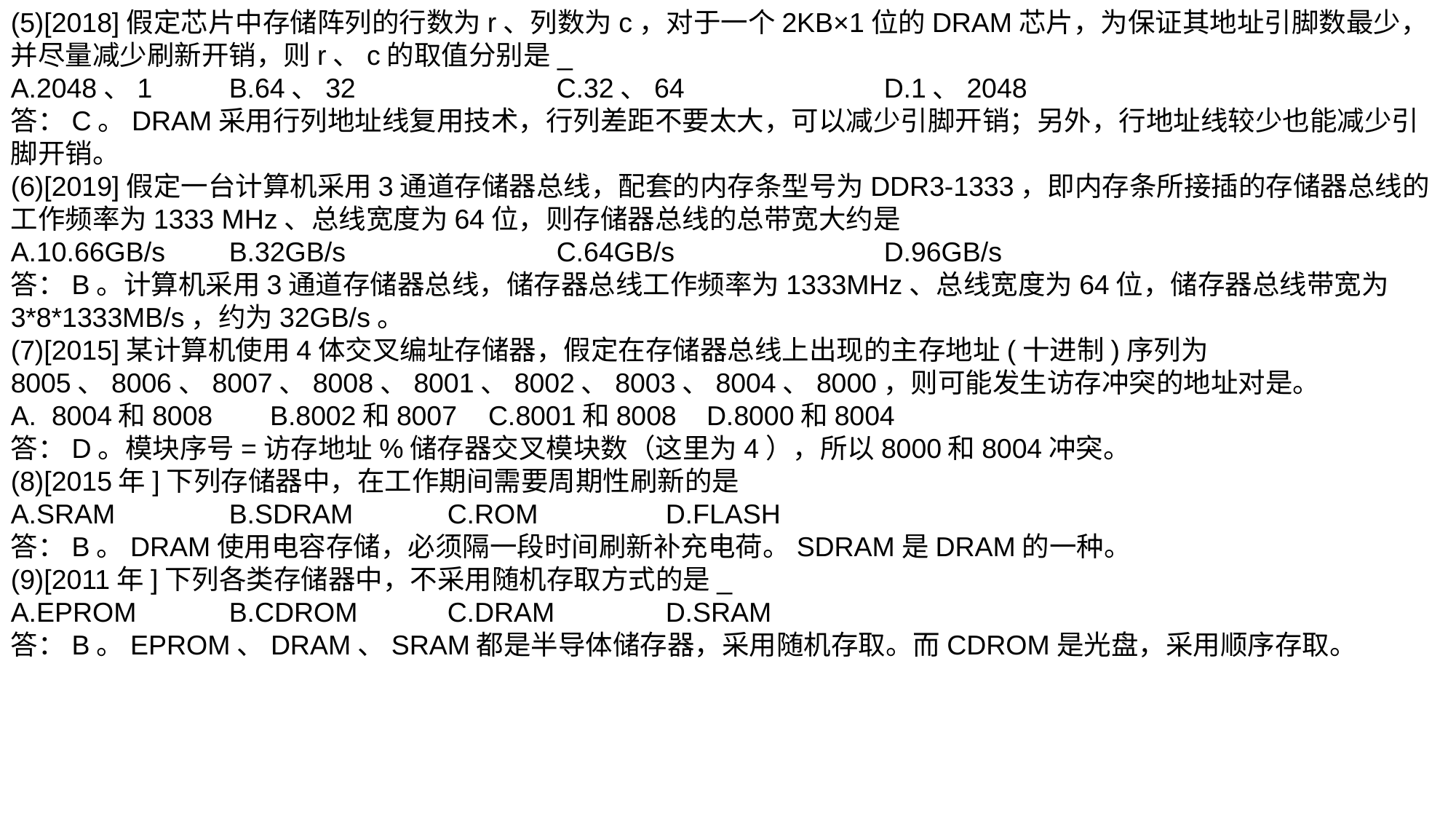

(5)[2018]假定芯片中存储阵列的行数为r、列数为c，对于一个2KB×1位的DRAM芯片，为保证其地址引脚数最少，并尽量减少刷新开销，则r、c的取值分别是_
A.2048、1	B.64、32		C.32、64		D.1、2048
答：C。DRAM采用行列地址线复用技术，行列差距不要太大，可以减少引脚开销；另外，行地址线较少也能减少引脚开销。
(6)[2019]假定一台计算机采用3通道存储器总线，配套的内存条型号为DDR3-1333，即内存条所接插的存储器总线的工作频率为1333 MHz、总线宽度为64位，则存储器总线的总带宽大约是
A.10.66GB/s	B.32GB/s		C.64GB/s		D.96GB/s
答：B。计算机采用3通道存储器总线，储存器总线工作频率为1333MHz、总线宽度为64位，储存器总线带宽为3*8*1333MB/s，约为32GB/s。
(7)[2015]某计算机使用4体交叉编址存储器，假定在存储器总线上出现的主存地址(十进制)序列为8005、8006、8007、8008、8001、8002、8003、8004、8000，则可能发生访存冲突的地址对是。
8004和8008	B.8002和8007	C.8001和8008	D.8000和8004
答：D。模块序号=访存地址%储存器交叉模块数（这里为4），所以8000和8004冲突。
(8)[2015年]下列存储器中，在工作期间需要周期性刷新的是
A.SRAM		B.SDRAM	C.ROM		D.FLASH
答：B。DRAM使用电容存储，必须隔一段时间刷新补充电荷。SDRAM是DRAM的一种。
(9)[2011年]下列各类存储器中，不采用随机存取方式的是_
A.EPROM	B.CDROM	C.DRAM		D.SRAM
答：B。EPROM、DRAM、SRAM都是半导体储存器，采用随机存取。而CDROM是光盘，采用顺序存取。